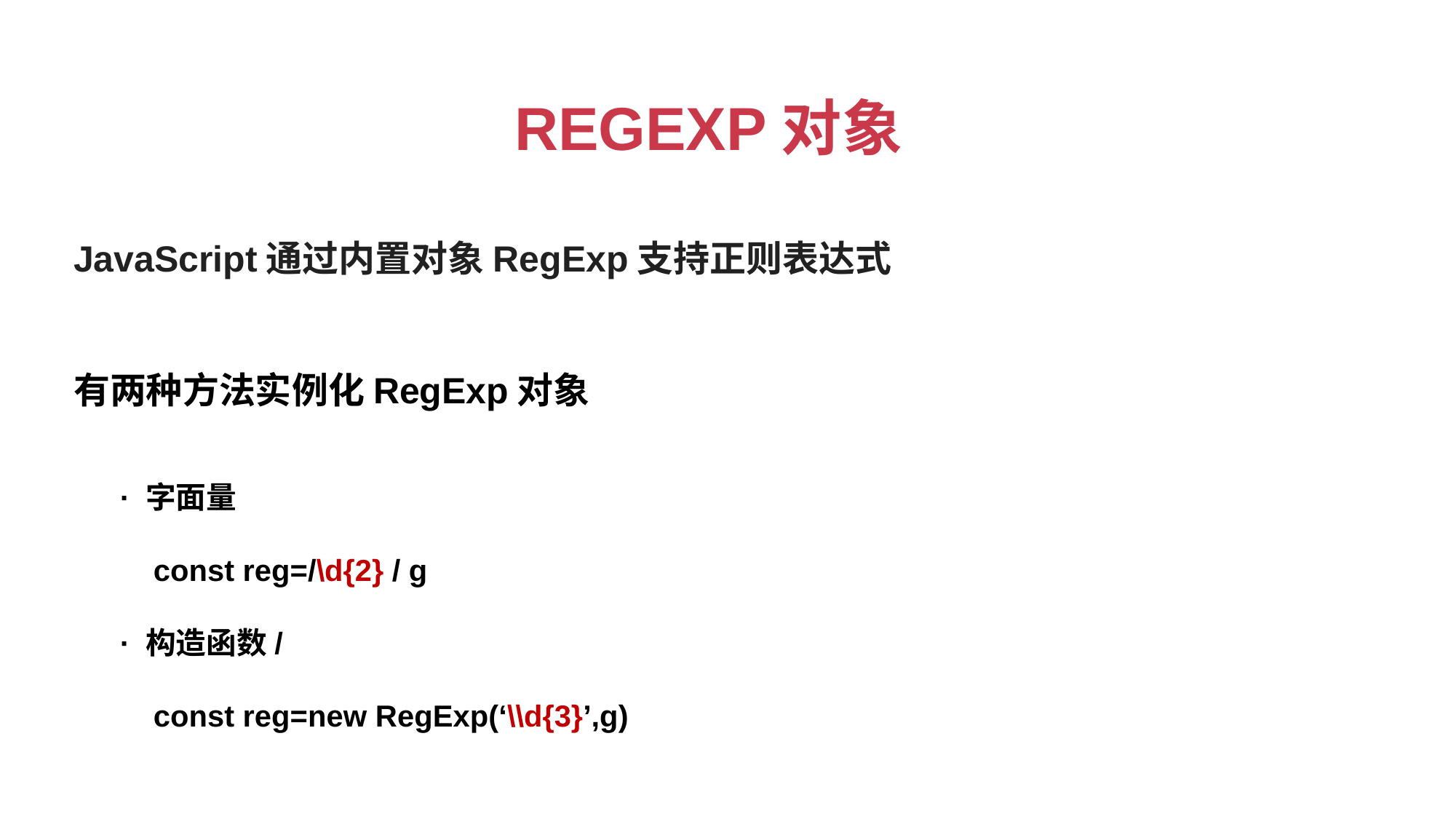

# REGEXP对象
JavaScript通过内置对象RegExp支持正则表达式
有两种方法实例化RegExp对象
· 字面量

    const reg=/\d{2} / g

· 构造函数/

    const reg=new RegExp(‘\\d{3}’,g)